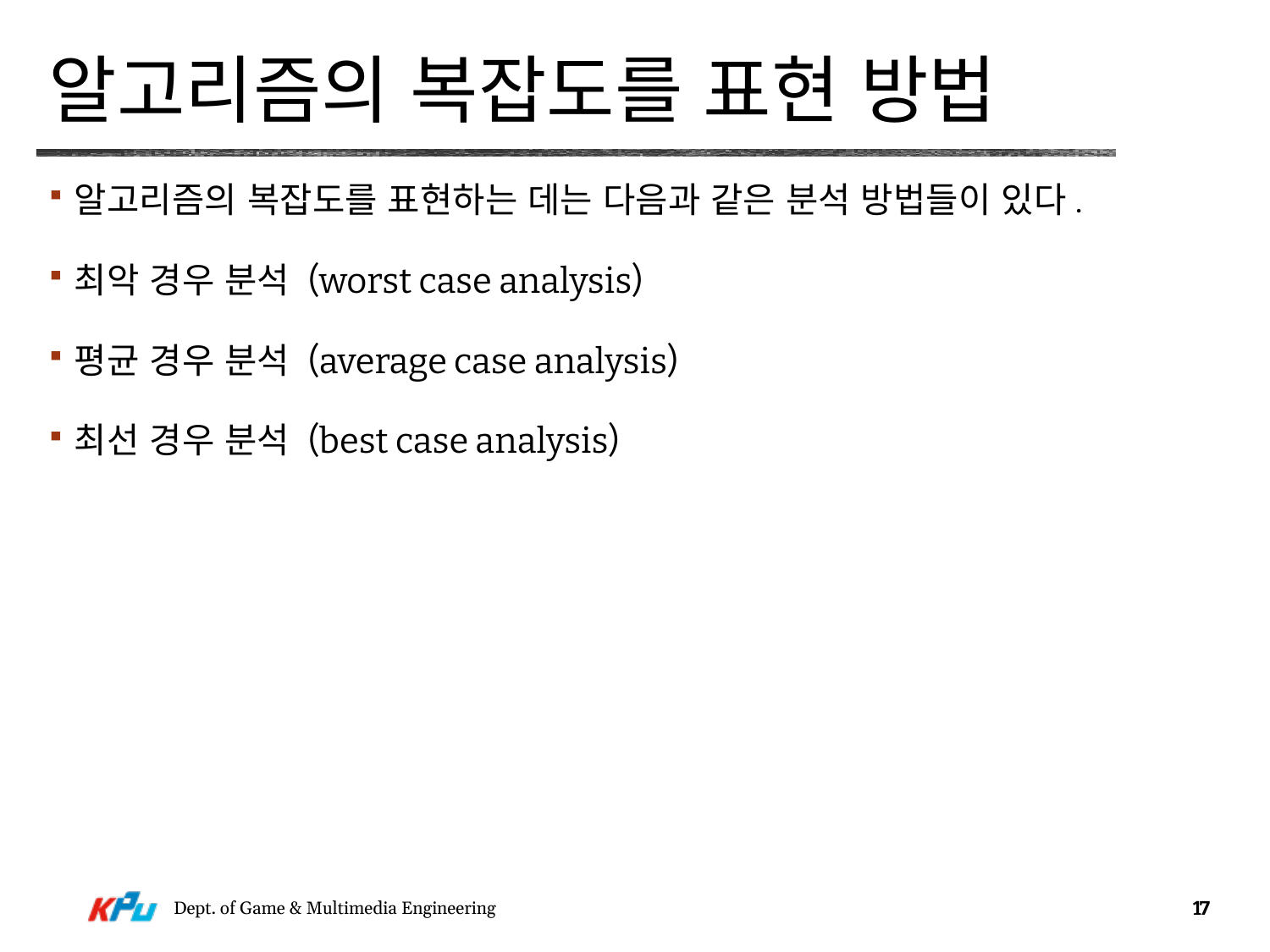

# 알고리즘의 복잡도를 표현 방법
알고리즘의 복잡도를 표현하는 데는 다음과 같은 분석 방법들이 있다.
최악 경우 분석 (worst case analysis)
평균 경우 분석 (average case analysis)
최선 경우 분석 (best case analysis)
Dept. of Game & Multimedia Engineering
17